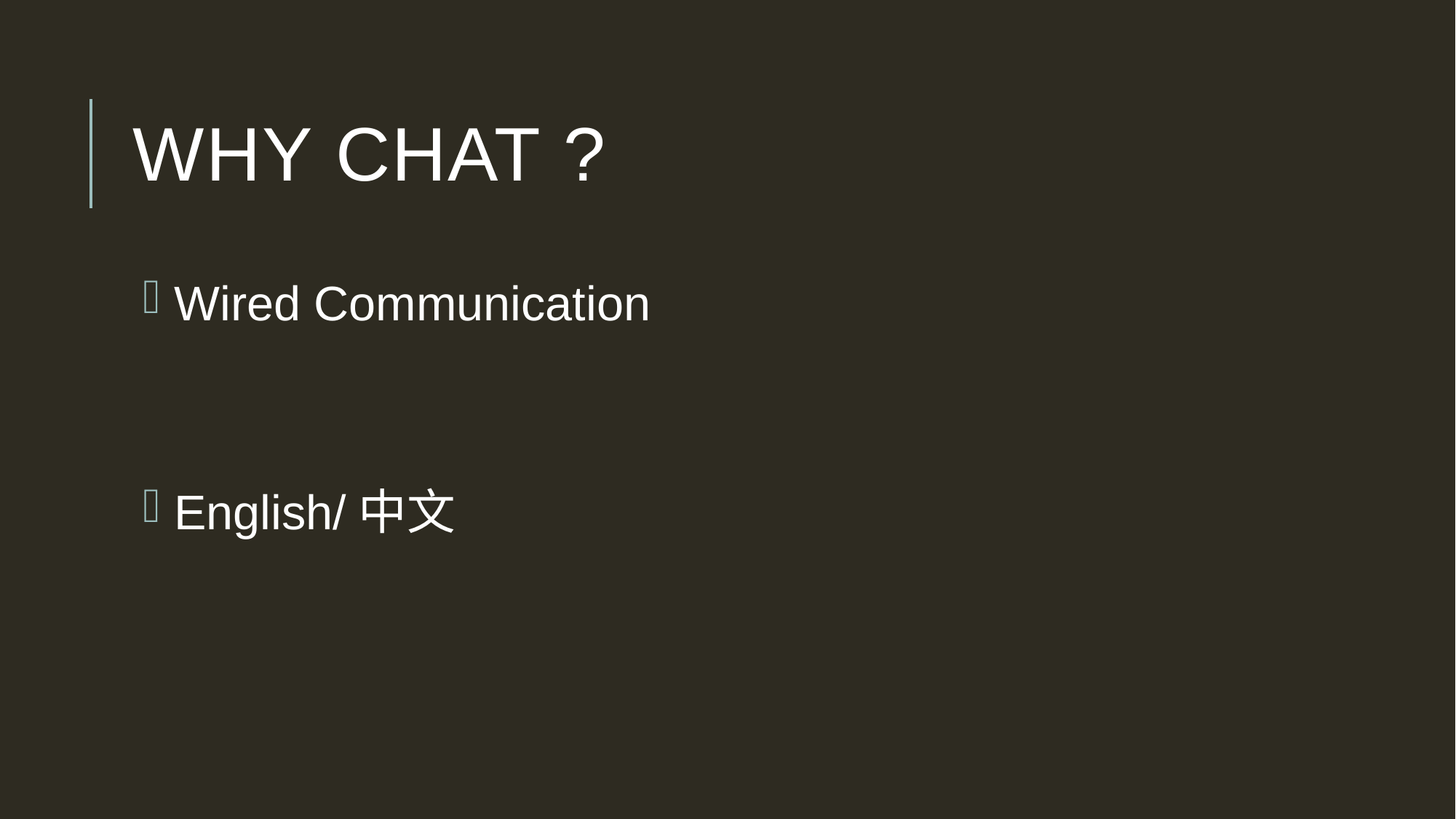

# Why Chat ?
 Wired Communication

 English/中文